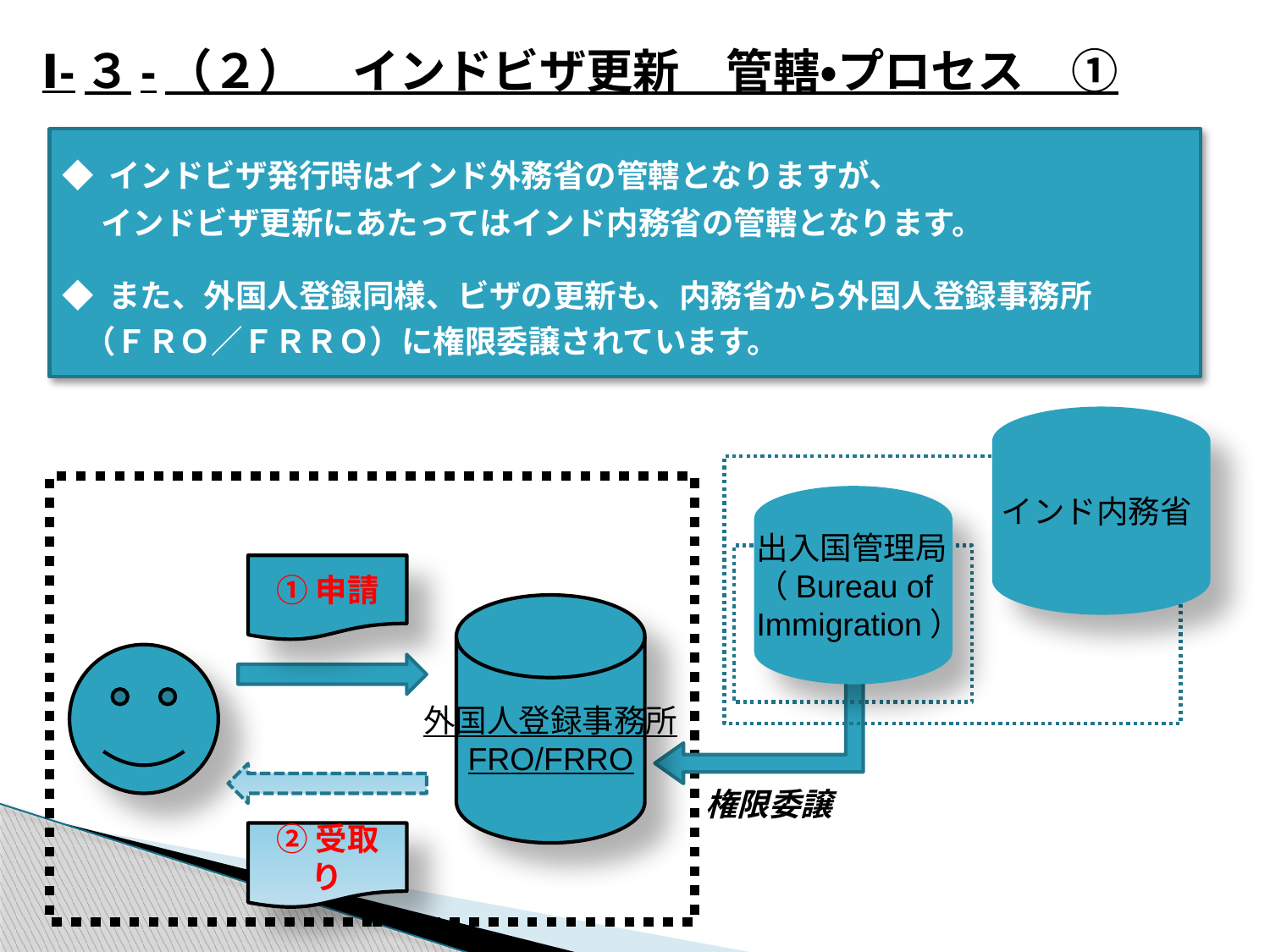

Ⅰ-３-（２）　インドビザ更新　管轄・プロセス　①
◆ インドビザ発行時はインド外務省の管轄となりますが、
　 インドビザ更新にあたってはインド内務省の管轄となります。

◆ また、外国人登録同様、ビザの更新も、内務省から外国人登録事務所
  （ＦＲＯ／ＦＲＲＯ）に権限委譲されています。

インド内務省

出入国管理局
（Bureau of
Immigration）

①申請

外国人登録事務所
FRO/FRRO
権限委譲

②受取り